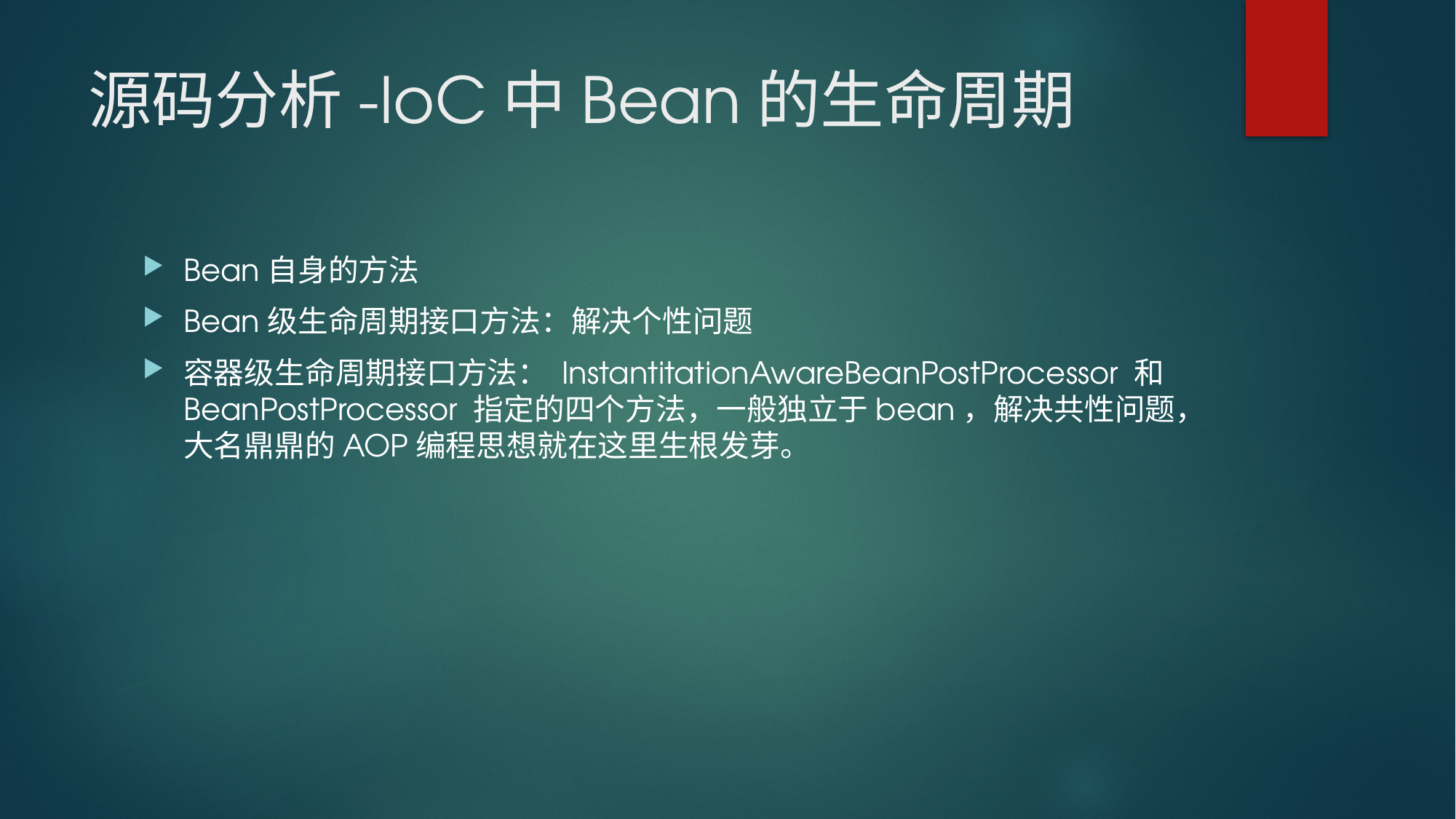

# 源码分析-IoC中Bean的生命周期
Bean自身的方法
Bean级生命周期接口方法：解决个性问题
容器级生命周期接口方法： InstantitationAwareBeanPostProcessor 和BeanPostProcessor 指定的四个方法，一般独立于bean，解决共性问题，大名鼎鼎的AOP编程思想就在这里生根发芽。